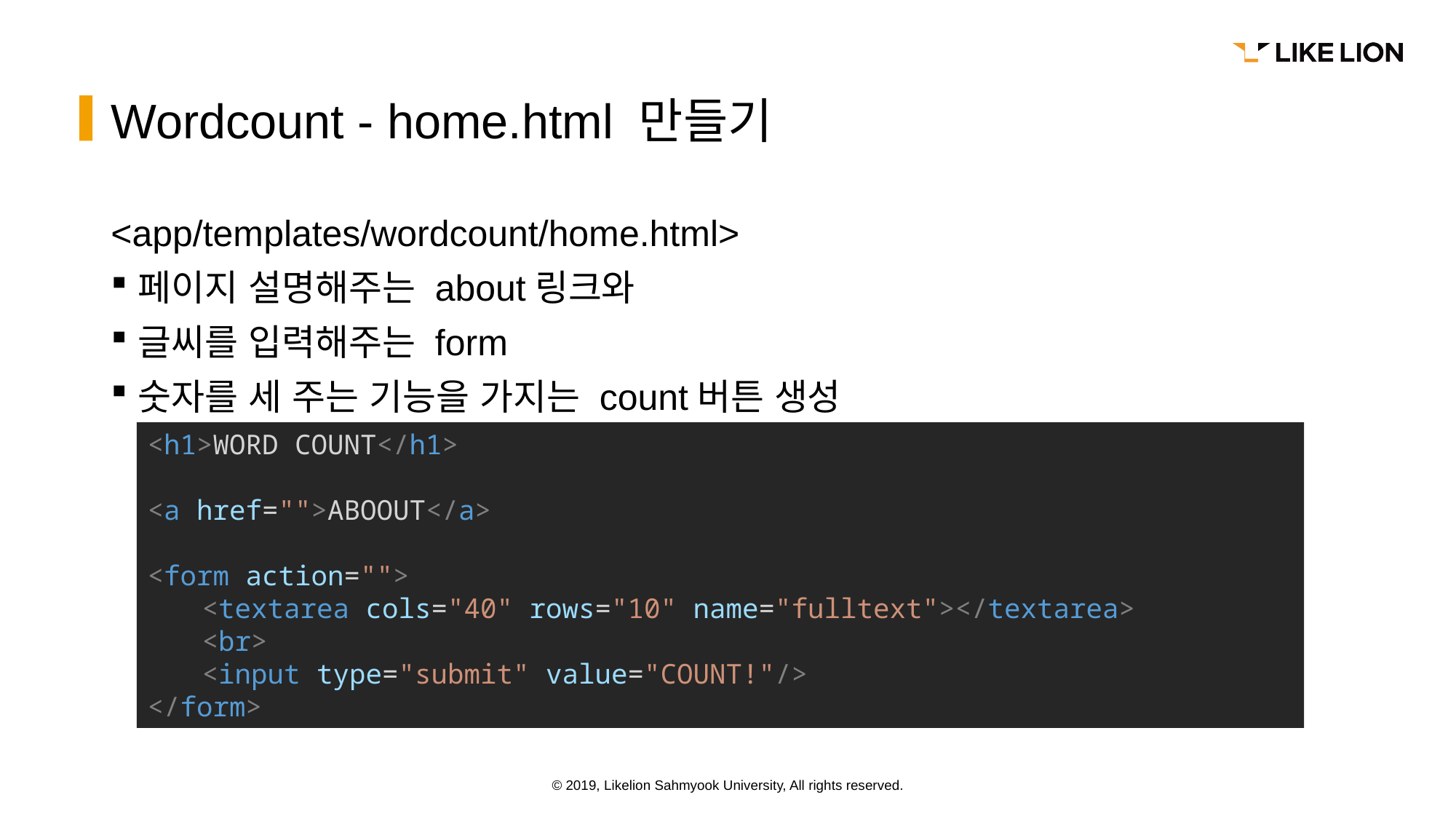

# Wordcount - home.html 만들기
<app/templates/wordcount/home.html>
페이지 설명해주는 about링크와
글씨를 입력해주는 form
숫자를 세 주는 기능을 가지는 count버튼 생성

<h1>WORD COUNT</h1>
<a href="">ABOOUT</a>
<form action="">
<textarea cols="40" rows="10" name="fulltext"></textarea>
<br>
<input type="submit" value="COUNT!"/>
</form>